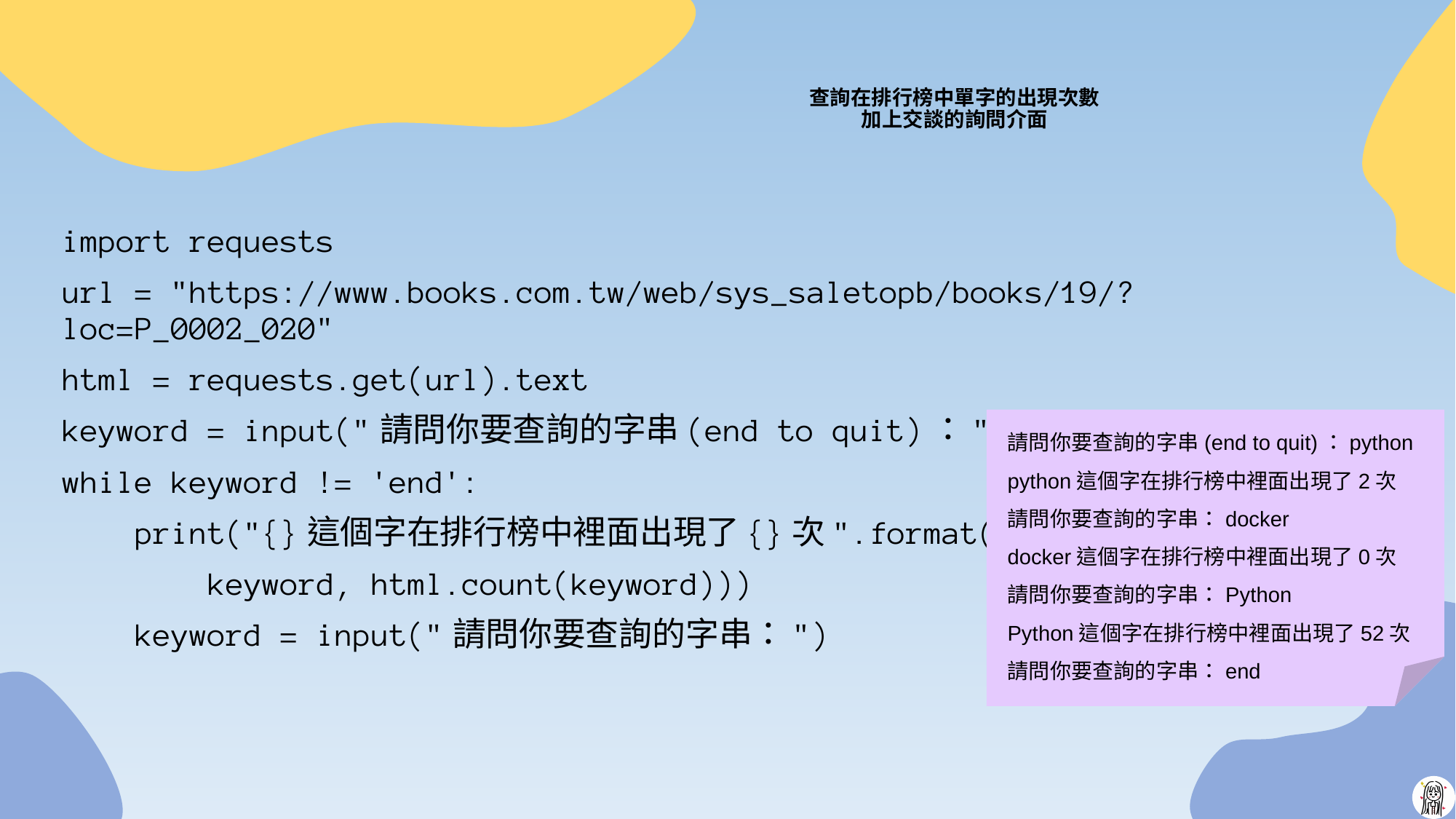

# 查詢在排行榜中單字的出現次數 加上交談的詢問介面
import requests
url = "https://www.books.com.tw/web/sys_saletopb/books/19/?loc=P_0002_020"
html = requests.get(url).text
keyword = input("請問你要查詢的字串(end to quit)：")
while keyword != 'end':
    print("{}這個字在排行榜中裡面出現了{}次".format(
        keyword, html.count(keyword)))
    keyword = input("請問你要查詢的字串：")

請問你要查詢的字串(end to quit)：python
python這個字在排行榜中裡面出現了2次
請問你要查詢的字串：docker
docker這個字在排行榜中裡面出現了0次
請問你要查詢的字串：Python
Python這個字在排行榜中裡面出現了52次
請問你要查詢的字串：end
15